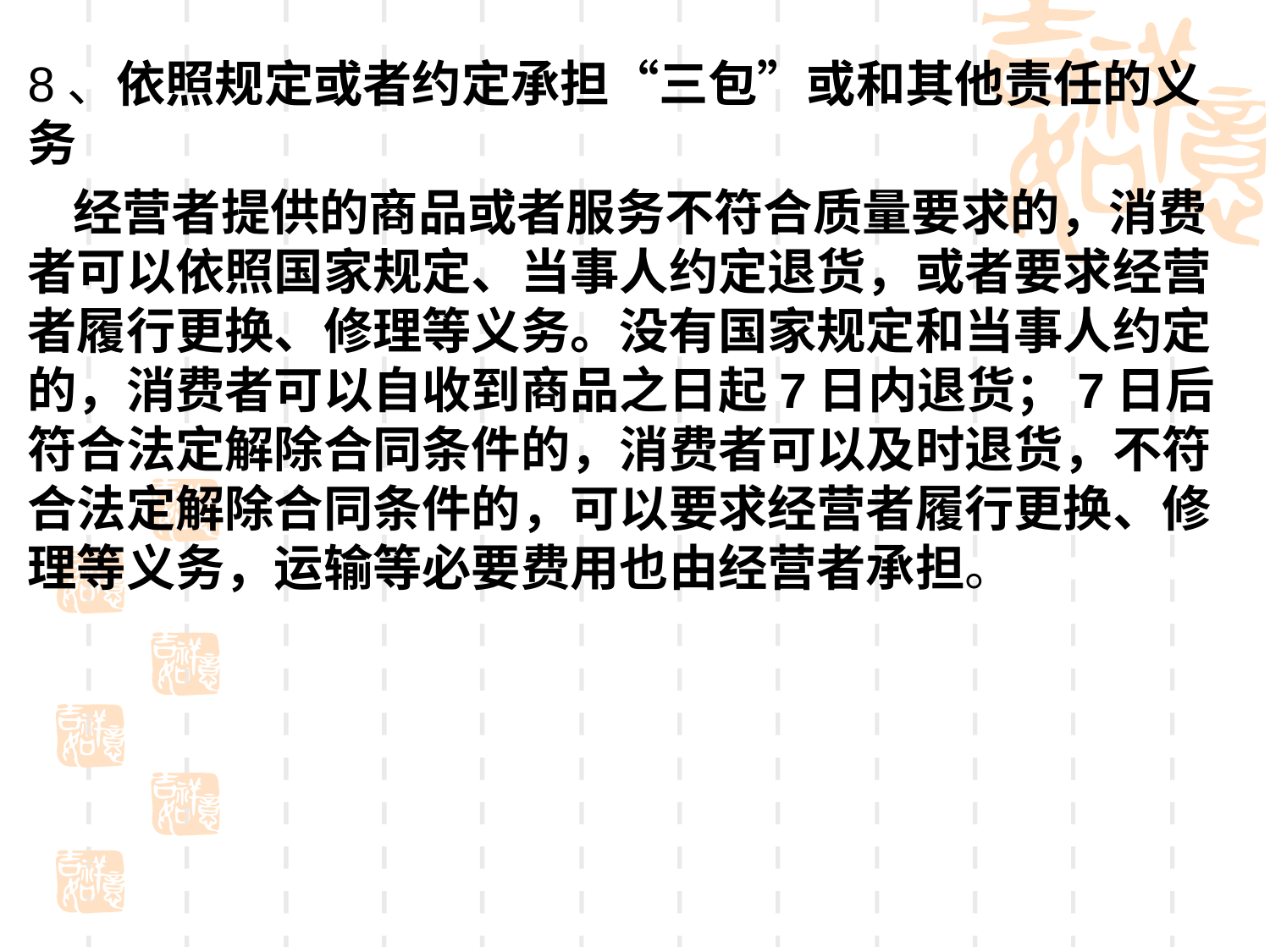

#
8、依照规定或者约定承担“三包”或和其他责任的义务
   经营者提供的商品或者服务不符合质量要求的，消费者可以依照国家规定、当事人约定退货，或者要求经营者履行更换、修理等义务。没有国家规定和当事人约定的，消费者可以自收到商品之日起7日内退货；7日后符合法定解除合同条件的，消费者可以及时退货，不符合法定解除合同条件的，可以要求经营者履行更换、修理等义务，运输等必要费用也由经营者承担。